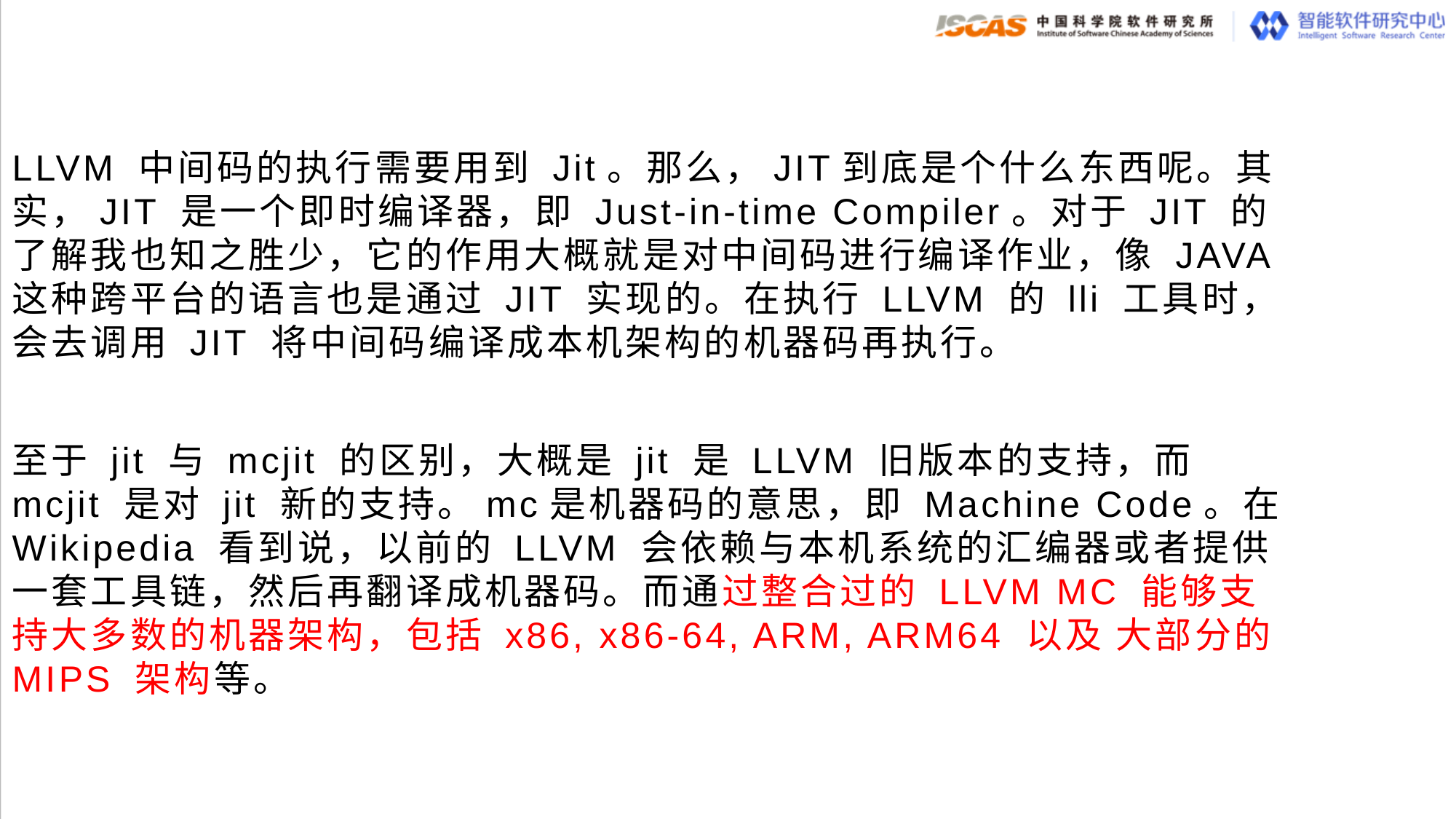

LLVM 中间码的执行需要用到 Jit。那么，JIT到底是个什么东西呢。其实，JIT 是一个即时编译器，即 Just-in-time Compiler。对于 JIT 的了解我也知之胜少，它的作用大概就是对中间码进行编译作业，像 JAVA 这种跨平台的语言也是通过 JIT 实现的。在执行 LLVM 的 lli 工具时，会去调用 JIT 将中间码编译成本机架构的机器码再执行。

至于 jit 与 mcjit 的区别，大概是 jit 是 LLVM 旧版本的支持，而 mcjit 是对 jit 新的支持。mc是机器码的意思，即 Machine Code。在 Wikipedia 看到说，以前的 LLVM 会依赖与本机系统的汇编器或者提供一套工具链，然后再翻译成机器码。而通过整合过的 LLVM MC 能够支持大多数的机器架构，包括 x86, x86-64, ARM, ARM64 以及 大部分的 MIPS 架构等。